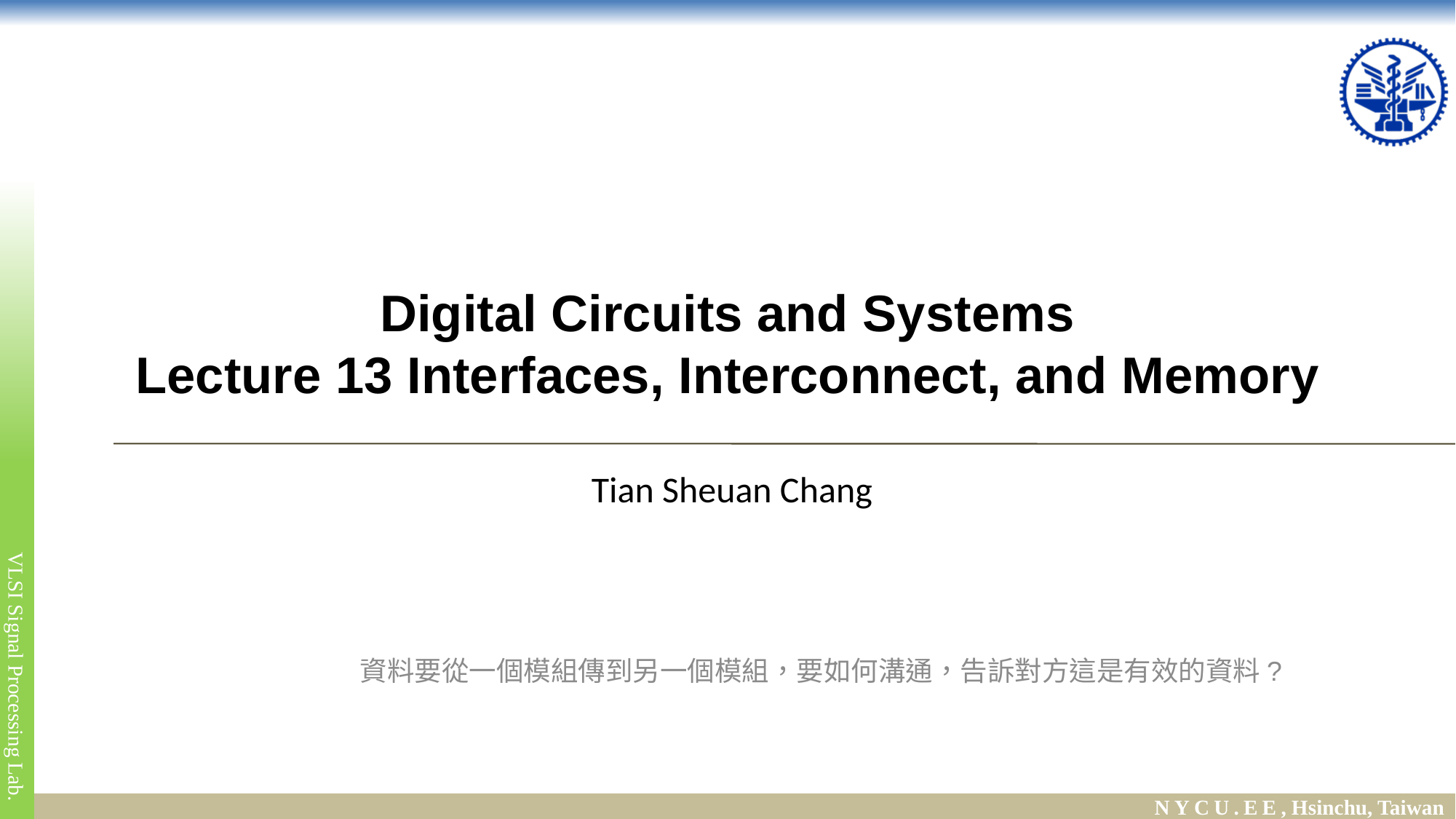

# Digital Circuits and Systems Lecture 13 Interfaces, Interconnect, and Memory
Tian Sheuan Chang
資料要從一個模組傳到另一個模組，要如何溝通，告訴對方這是有效的資料?